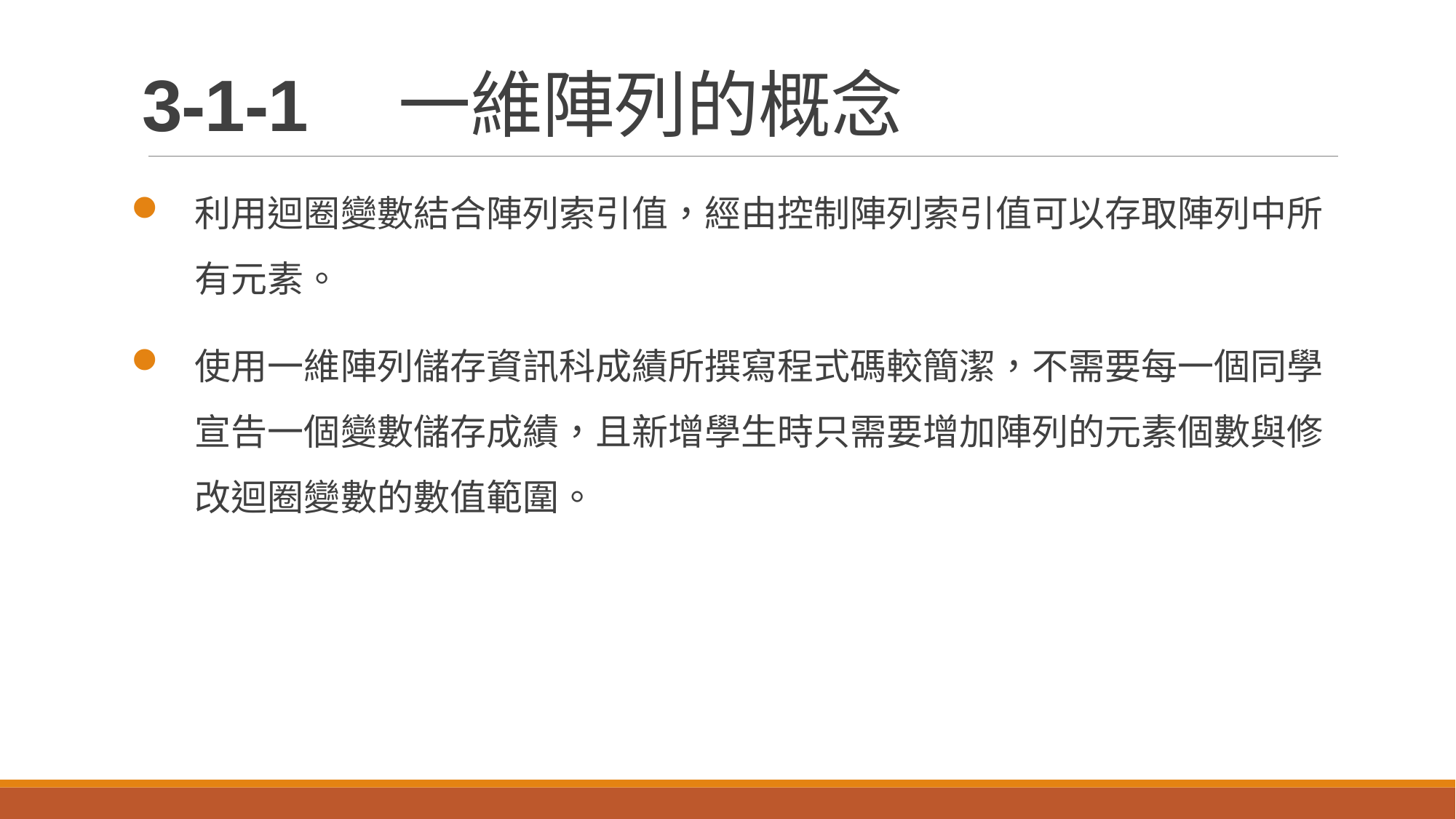

# 3-1-1　一維陣列的概念
利用迴圈變數結合陣列索引值，經由控制陣列索引值可以存取陣列中所有元素。
使用一維陣列儲存資訊科成績所撰寫程式碼較簡潔，不需要每一個同學宣告一個變數儲存成績，且新增學生時只需要增加陣列的元素個數與修改迴圈變數的數值範圍。